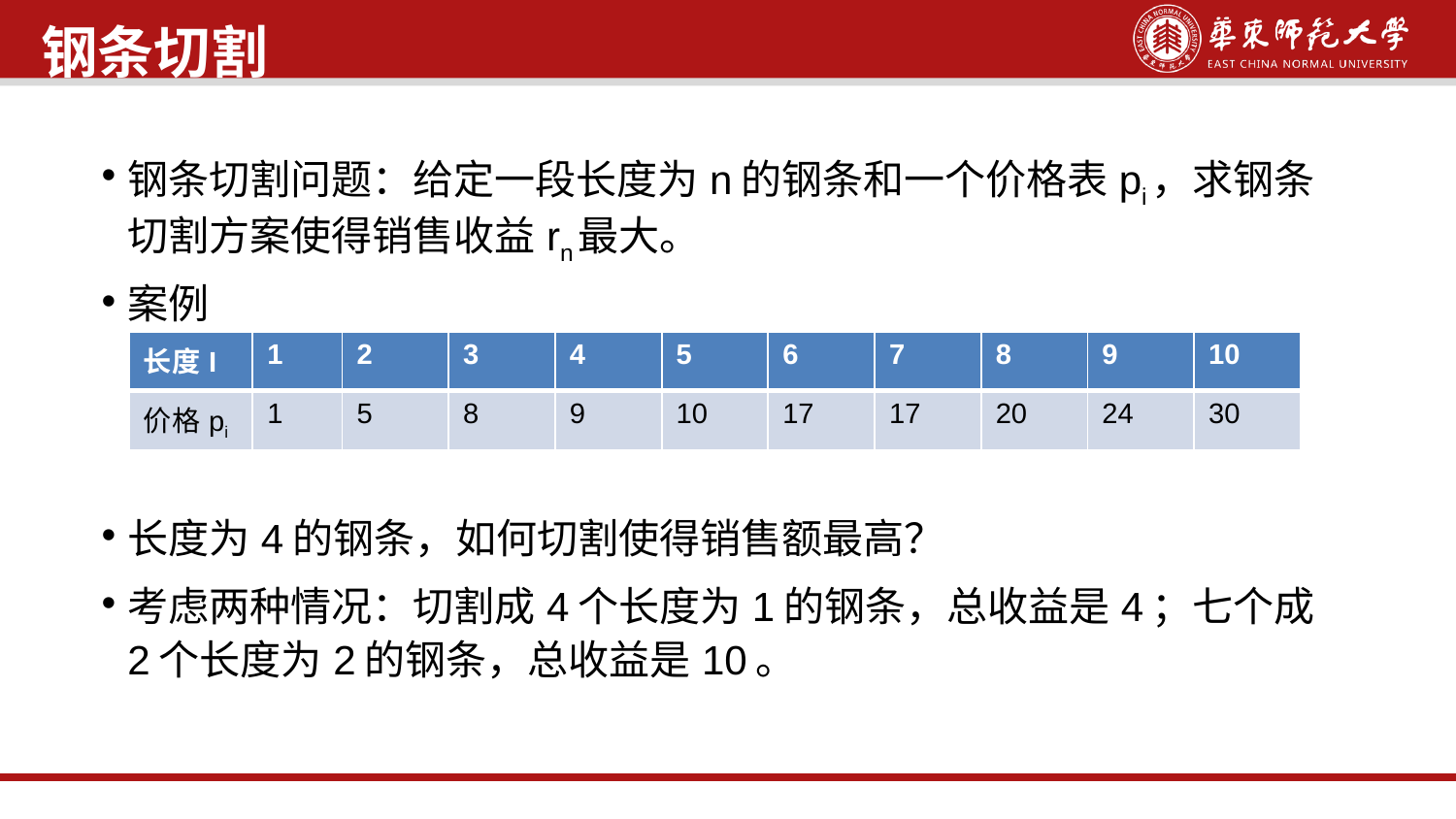

钢条切割
钢条切割问题：给定一段长度为n的钢条和一个价格表pi，求钢条切割方案使得销售收益rn最大。
案例

长度为4的钢条，如何切割使得销售额最高？
考虑两种情况：切割成4个长度为1的钢条，总收益是4；七个成2个长度为2的钢条，总收益是10。
| 长度I | 1 | 2 | 3 | 4 | 5 | 6 | 7 | 8 | 9 | 10 |
| --- | --- | --- | --- | --- | --- | --- | --- | --- | --- | --- |
| 价格pi | 1 | 5 | 8 | 9 | 10 | 17 | 17 | 20 | 24 | 30 |